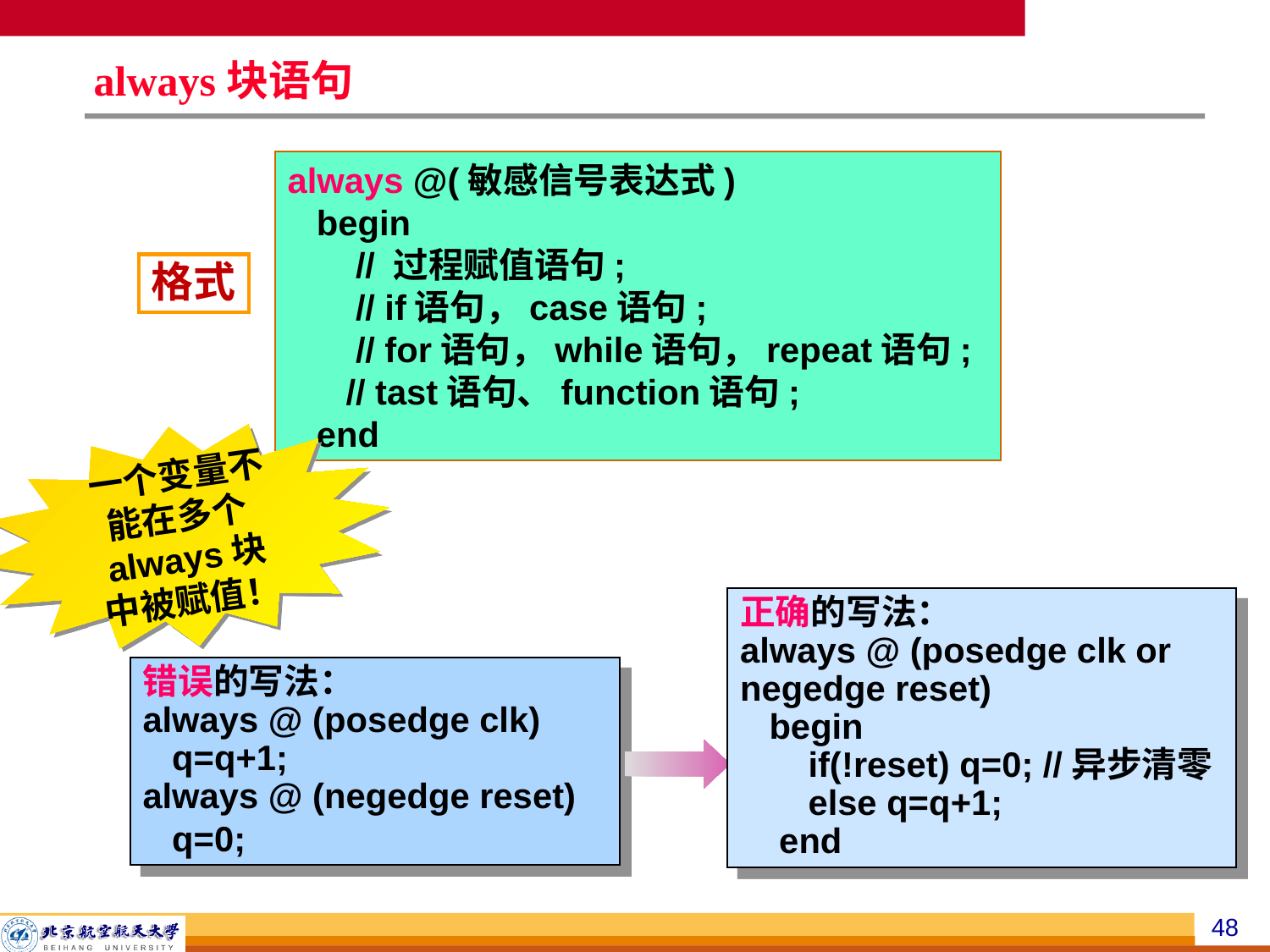

# always块语句
always @(敏感信号表达式)
   begin
       // 过程赋值语句;
       // if语句，case语句;
       // for语句，while语句，repeat语句;
      // tast语句、function语句;
   end
格式
一个变量不能在多个always块中被赋值！
正确的写法：
always @ (posedge clk or negedge reset)
   begin
       if(!reset) q=0; //异步清零
       else q=q+1;
    end
错误的写法：
always @ (posedge clk)
   q=q+1;
always @ (negedge reset)
   q=0;